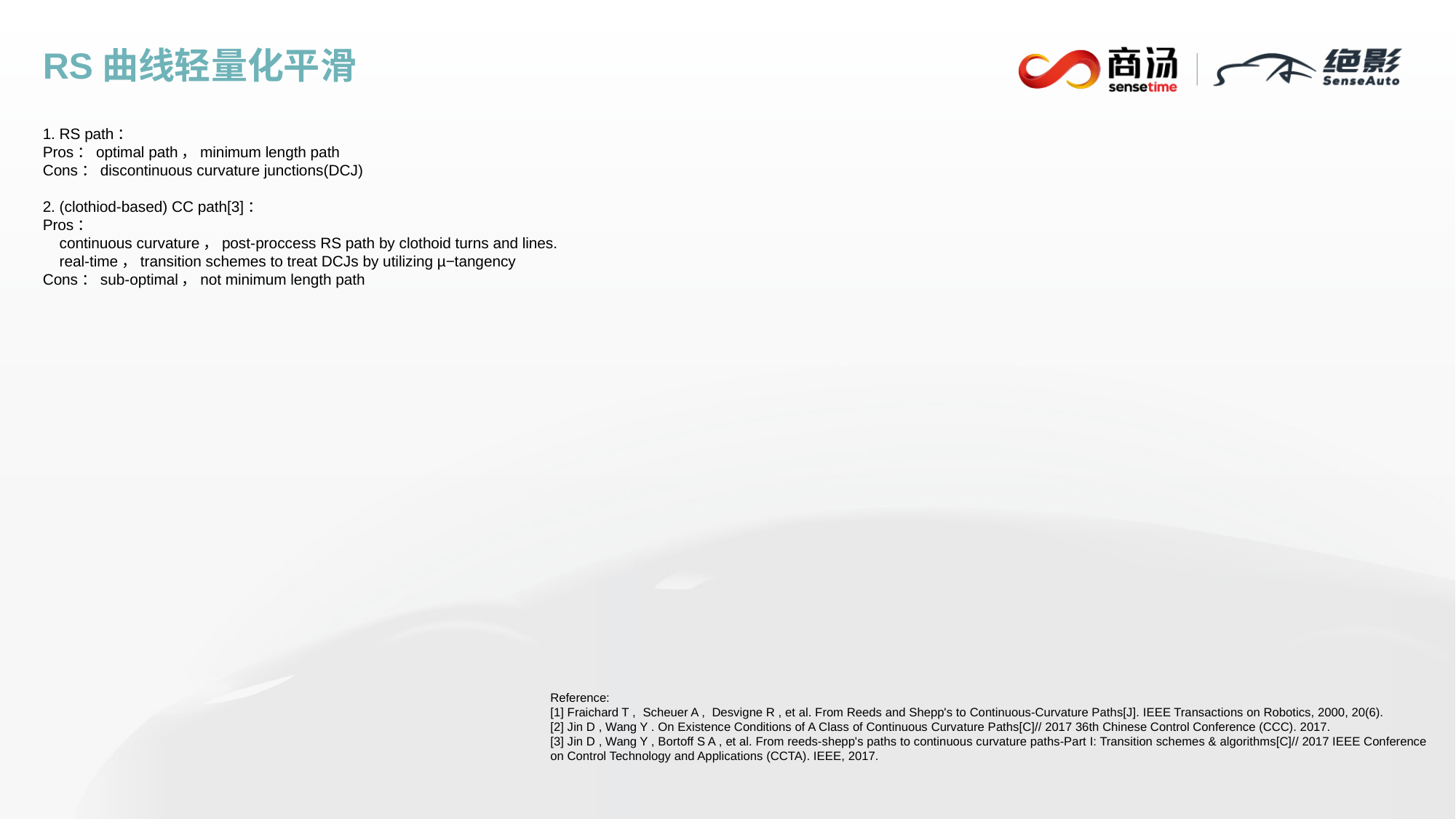

RS曲线轻量化平滑
1. RS path：
Pros：optimal path，minimum length path
Cons：discontinuous curvature junctions(DCJ)

2. (clothiod-based) CC path[3]：
Pros：
    continuous curvature，post-proccess RS path by clothoid turns and lines.
    real-time，transition schemes to treat DCJs by utilizing µ−tangency
Cons：sub-optimal，not minimum length path
Reference:
[1] Fraichard T ,  Scheuer A ,  Desvigne R , et al. From Reeds and Shepp's to Continuous-Curvature Paths[J]. IEEE Transactions on Robotics, 2000, 20(6).
[2] Jin D , Wang Y . On Existence Conditions of A Class of Continuous Curvature Paths[C]// 2017 36th Chinese Control Conference (CCC). 2017.
[3] Jin D , Wang Y , Bortoff S A , et al. From reeds-shepp's paths to continuous curvature paths-Part I: Transition schemes & algorithms[C]// 2017 IEEE Conference on Control Technology and Applications (CCTA). IEEE, 2017.
6